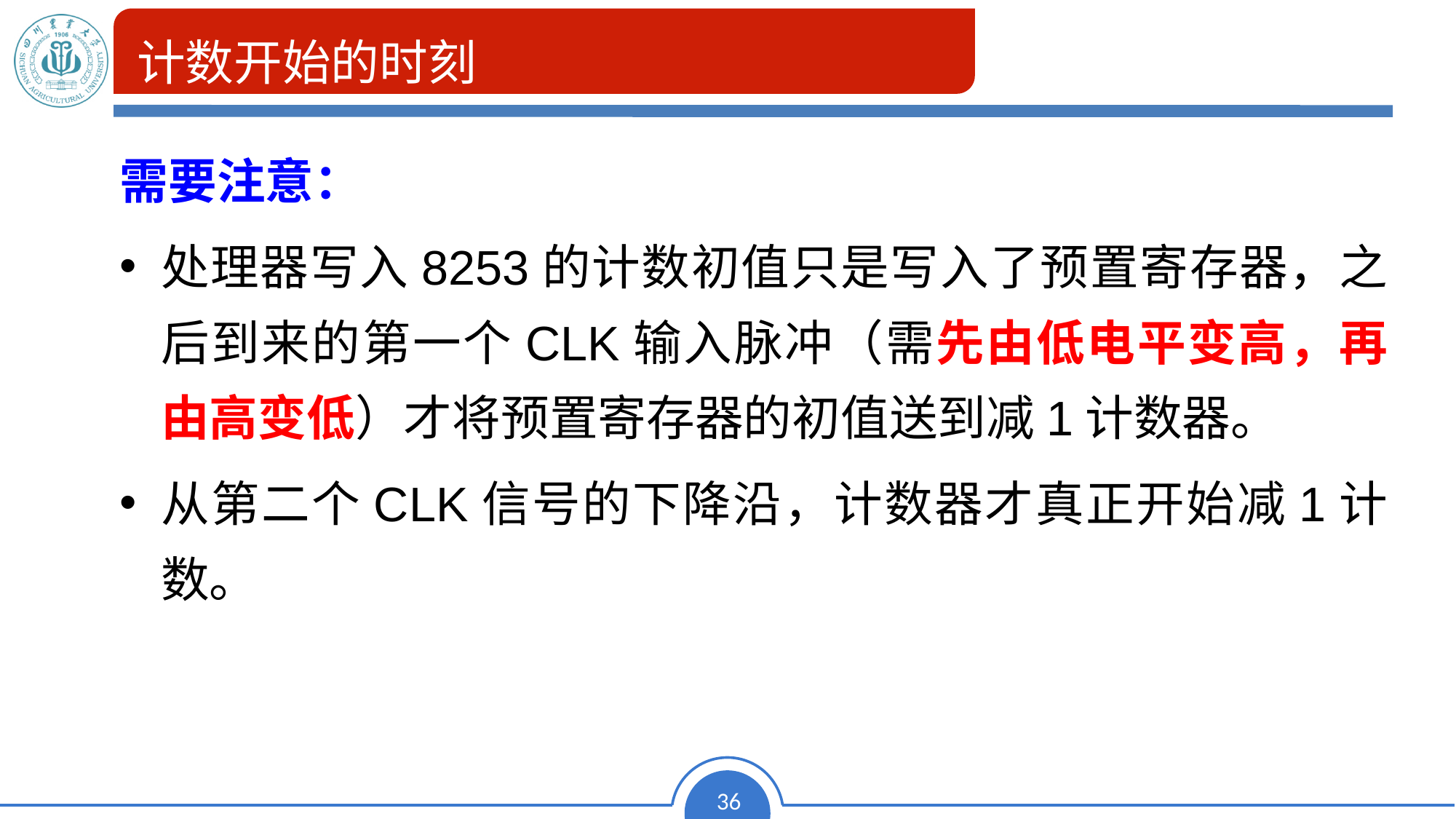

# 计数开始的时刻
需要注意：
处理器写入8253的计数初值只是写入了预置寄存器，之后到来的第一个CLK输入脉冲（需先由低电平变高，再由高变低）才将预置寄存器的初值送到减1计数器。
从第二个CLK信号的下降沿，计数器才真正开始减1计数。